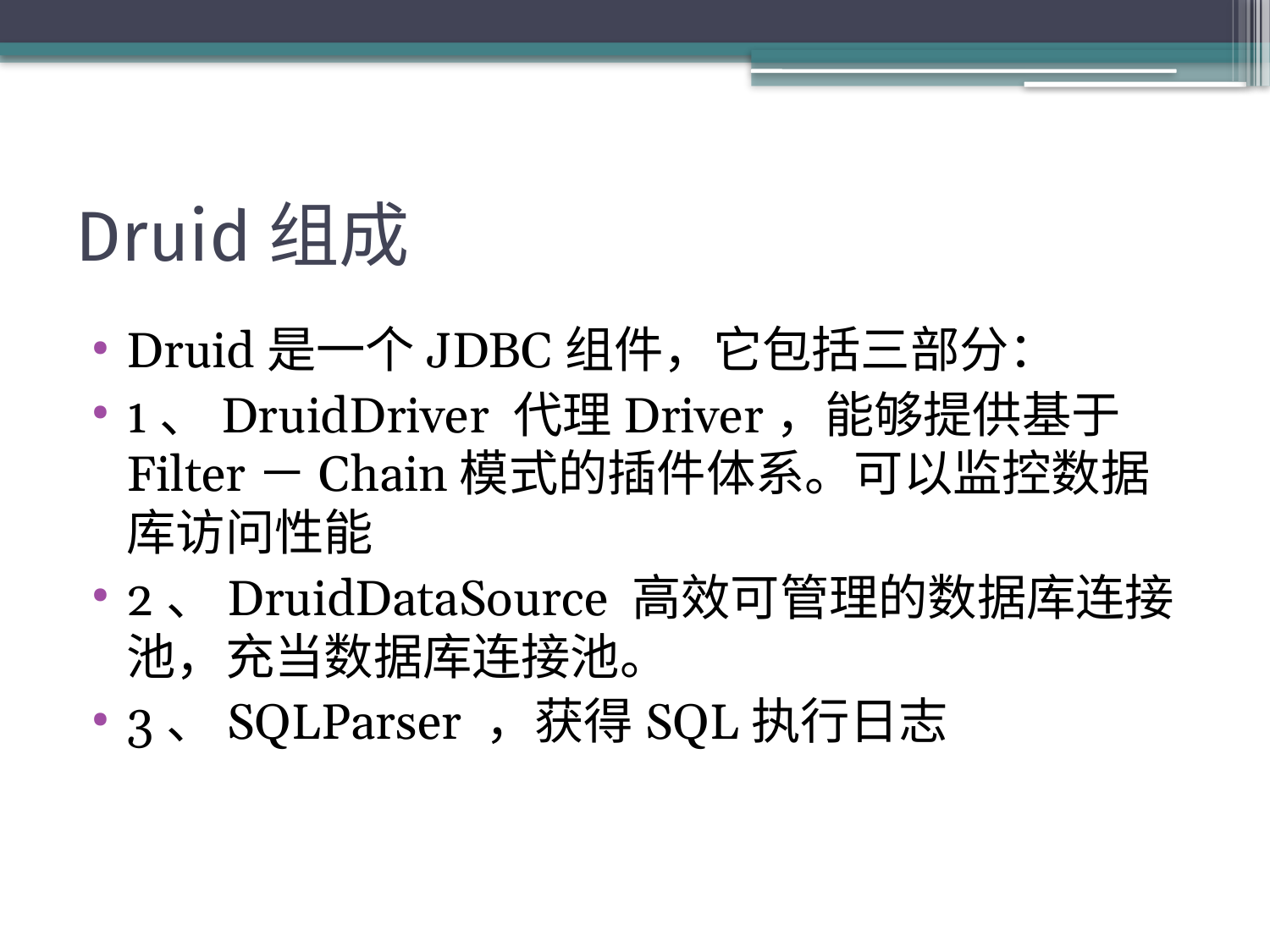

# Druid组成
Druid是一个JDBC组件，它包括三部分：
1、DruidDriver 代理Driver，能够提供基于Filter－Chain模式的插件体系。可以监控数据库访问性能
2、DruidDataSource 高效可管理的数据库连接池，充当数据库连接池。
3、SQLParser ，获得SQL执行日志